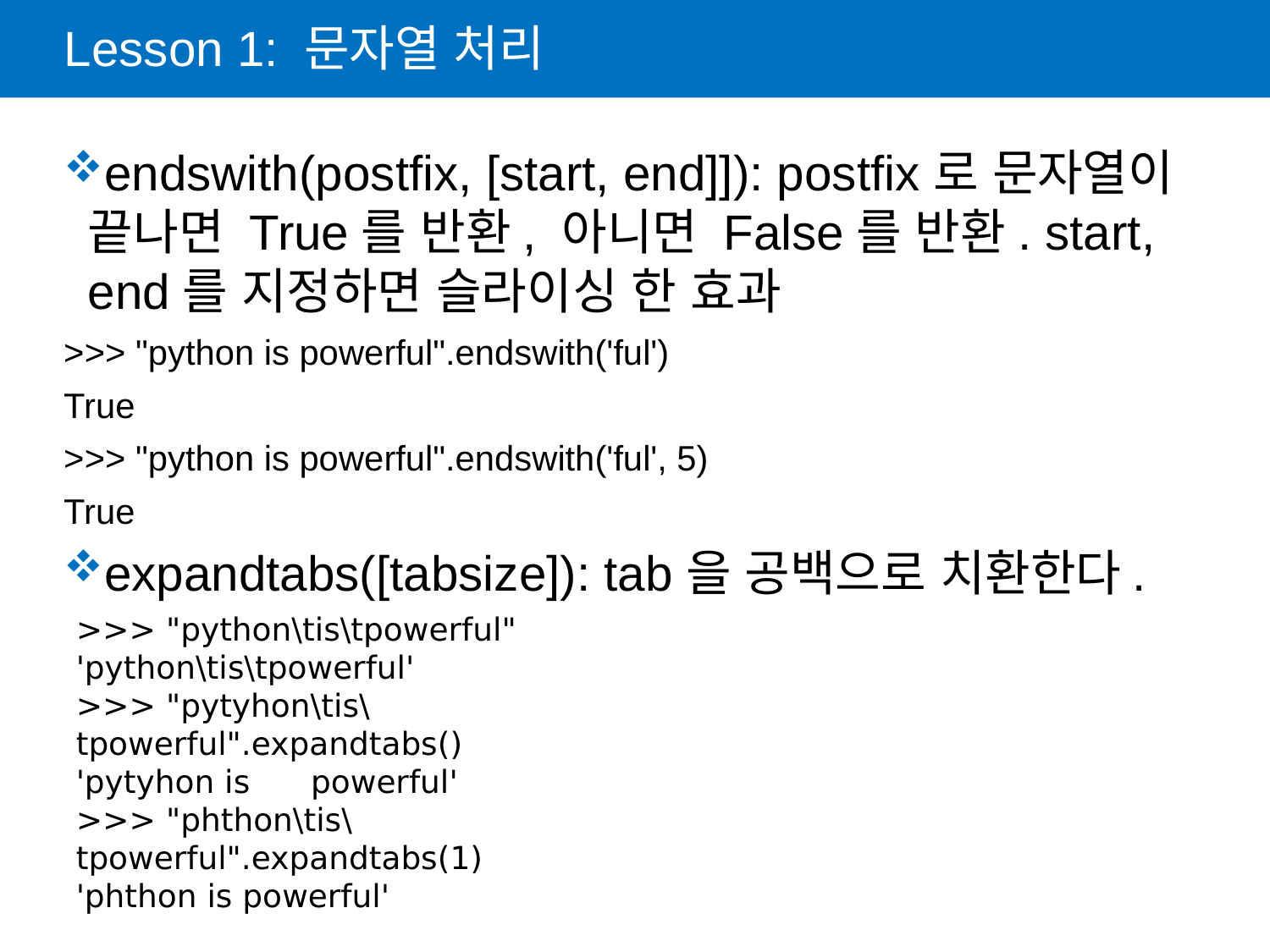

# Lesson 1: 문자열 처리
endswith(postfix, [start, end]]): postfix로 문자열이 끝나면 True를 반환, 아니면 False를 반환. start, end를 지정하면 슬라이싱 한 효과
>>> "python is powerful".endswith('ful')
True
>>> "python is powerful".endswith('ful', 5)
True
expandtabs([tabsize]): tab을 공백으로 치환한다.
>>> "python\tis\tpowerful"
'python\tis\tpowerful'
>>> "pytyhon\tis\tpowerful".expandtabs()
'pytyhon is      powerful'
>>> "phthon\tis\tpowerful".expandtabs(1)
'phthon is powerful'